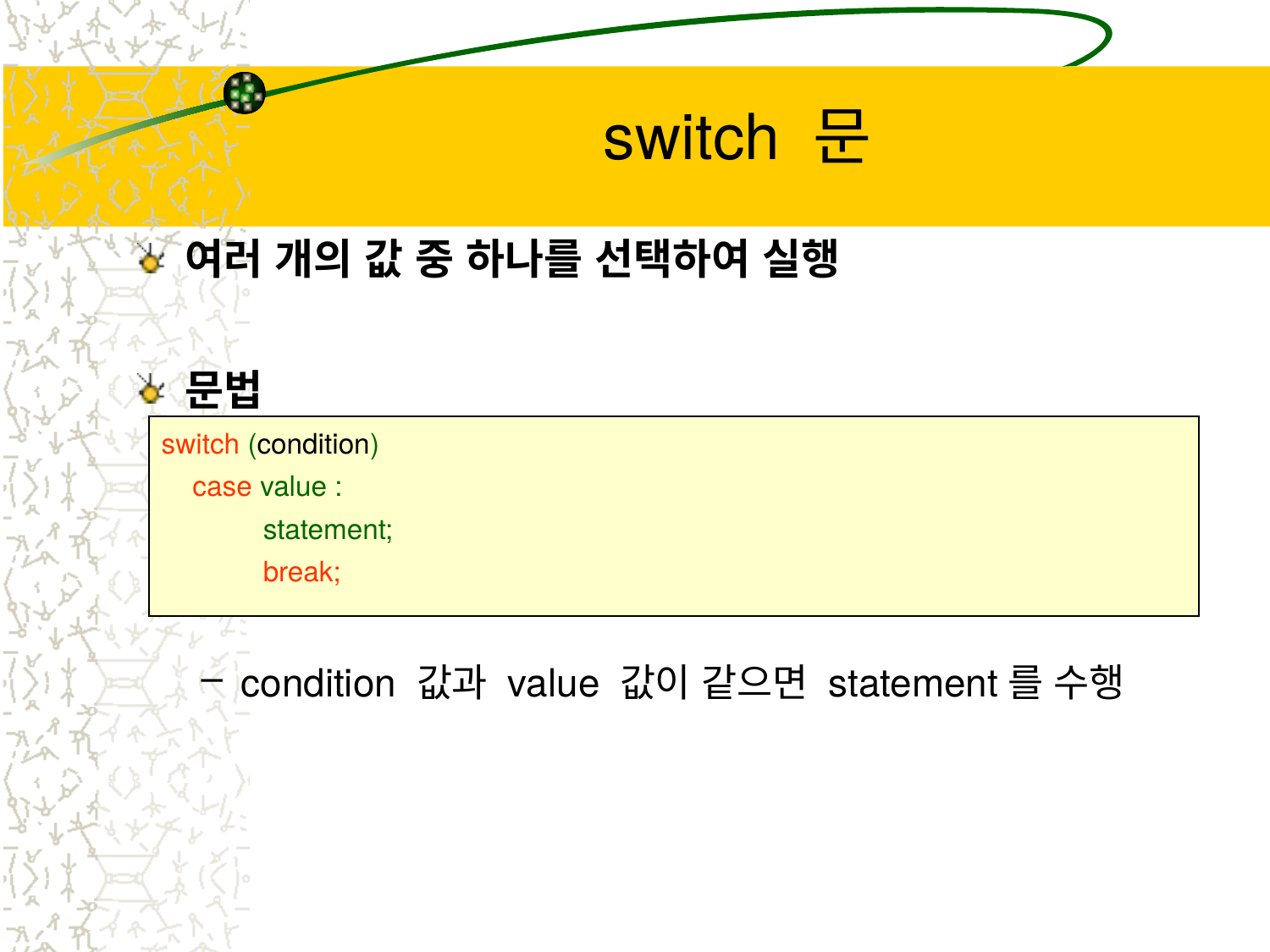

# switch 문
여러 개의 값 중 하나를 선택하여 실행

문법

condition 값과 value 값이 같으면 statement를 수행
switch (condition)
    case value :
             statement;
             break;